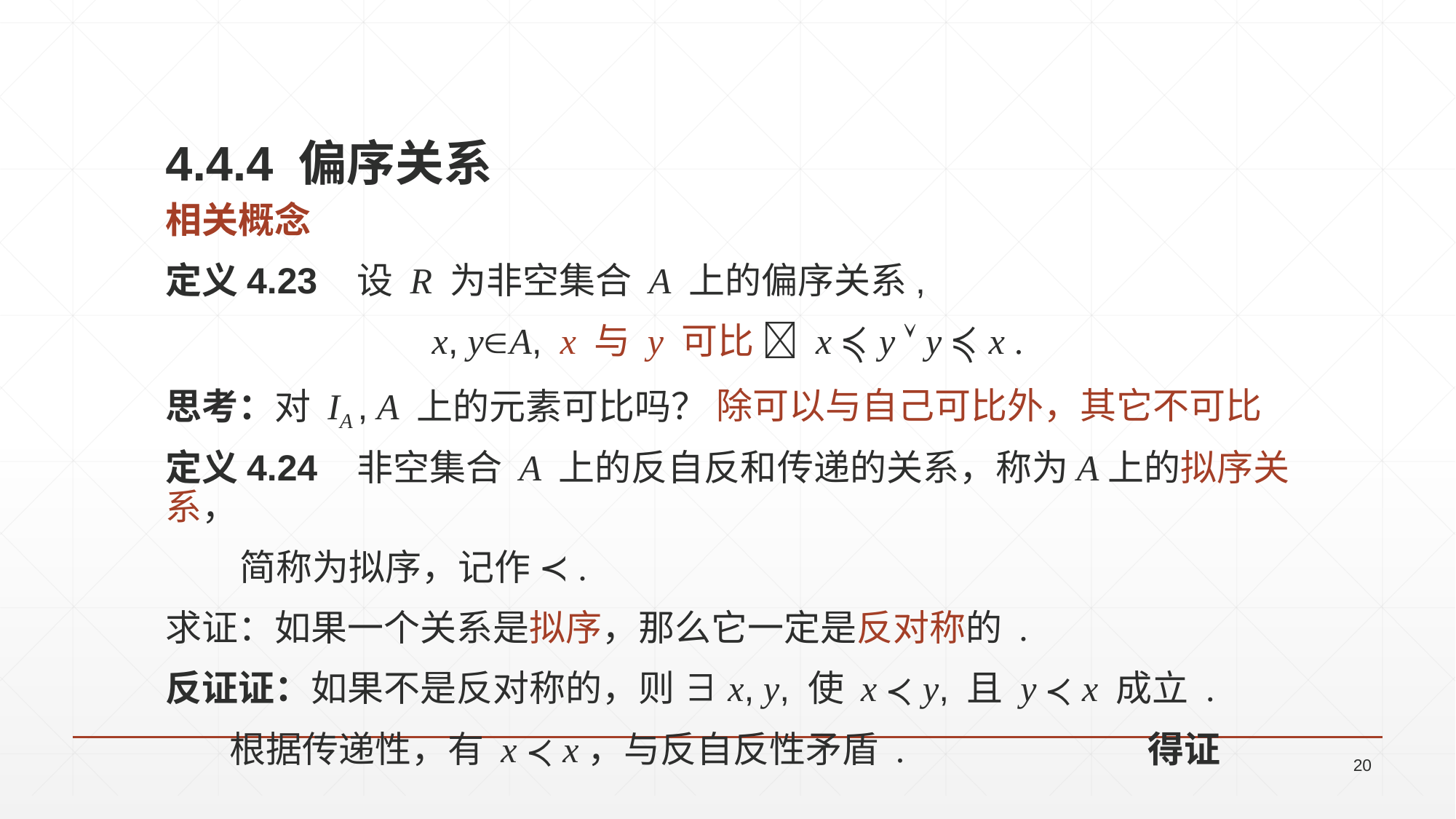

4.4.4 偏序关系
相关概念
定义4.23   设 R 为非空集合 A 上的偏序关系,
x, y∈A,  x 与 y 可比 ⇔ x ≼ y ∨ y ≼ x .
思考：对 IA , A 上的元素可比吗？
定义4.24   非空集合 A 上的反自反和传递的关系，称为A上的拟序关系，
        简称为拟序，记作 ≺.
求证：如果一个关系是拟序，那么它一定是反对称的 .
反证证：如果不是反对称的，则 ∃x, y, 使 x ≺ y, 且 y ≺ x 成立 .
根据传递性，有 x ≺ x，与反自反性矛盾 .			得证
除可以与自己可比外，其它不可比
20